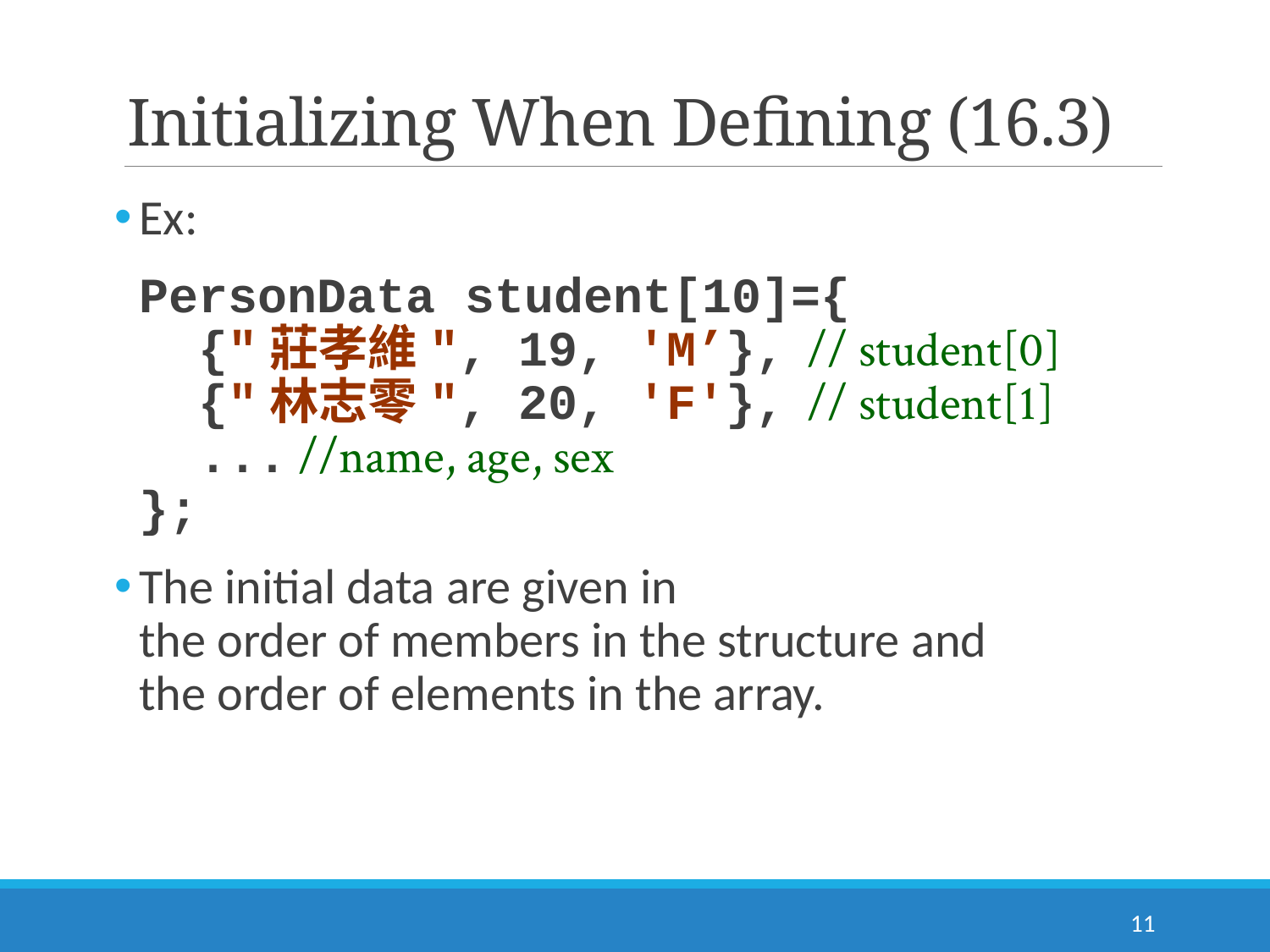

# Initializing When Defining (16.3)
Ex:
	PersonData student[10]={
  {"莊孝維", 19, 'M’},  // student[0]
  {"林志零", 20, 'F'},  // student[1]
  ... //name, age, sex
};
The initial data are given in
the order of members in the structure and
the order of elements in the array.

11